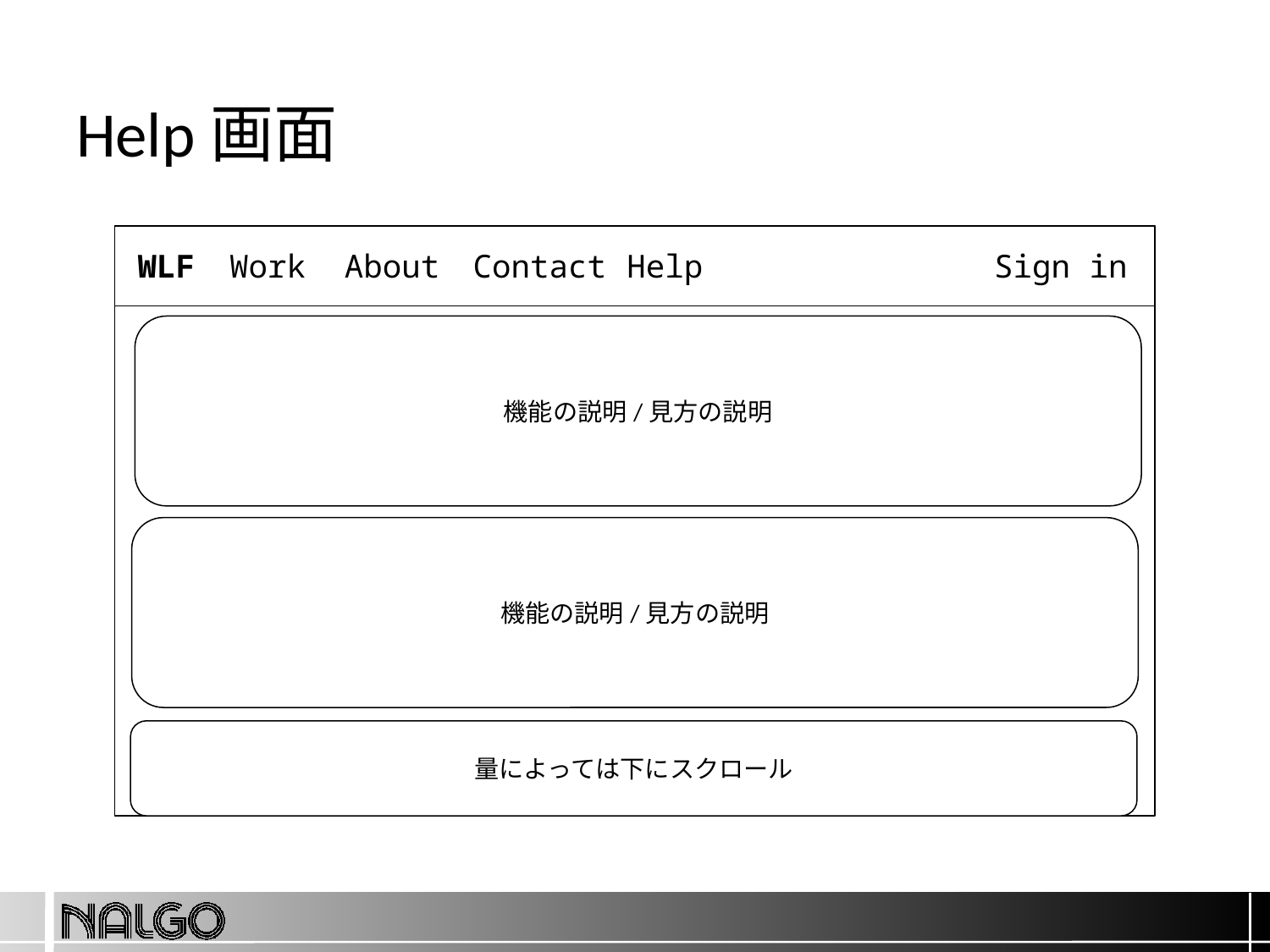

# Help画面

WLF
Work
Contact
Help
Sign in
About
機能の説明/見方の説明
機能の説明/見方の説明
量によっては下にスクロール